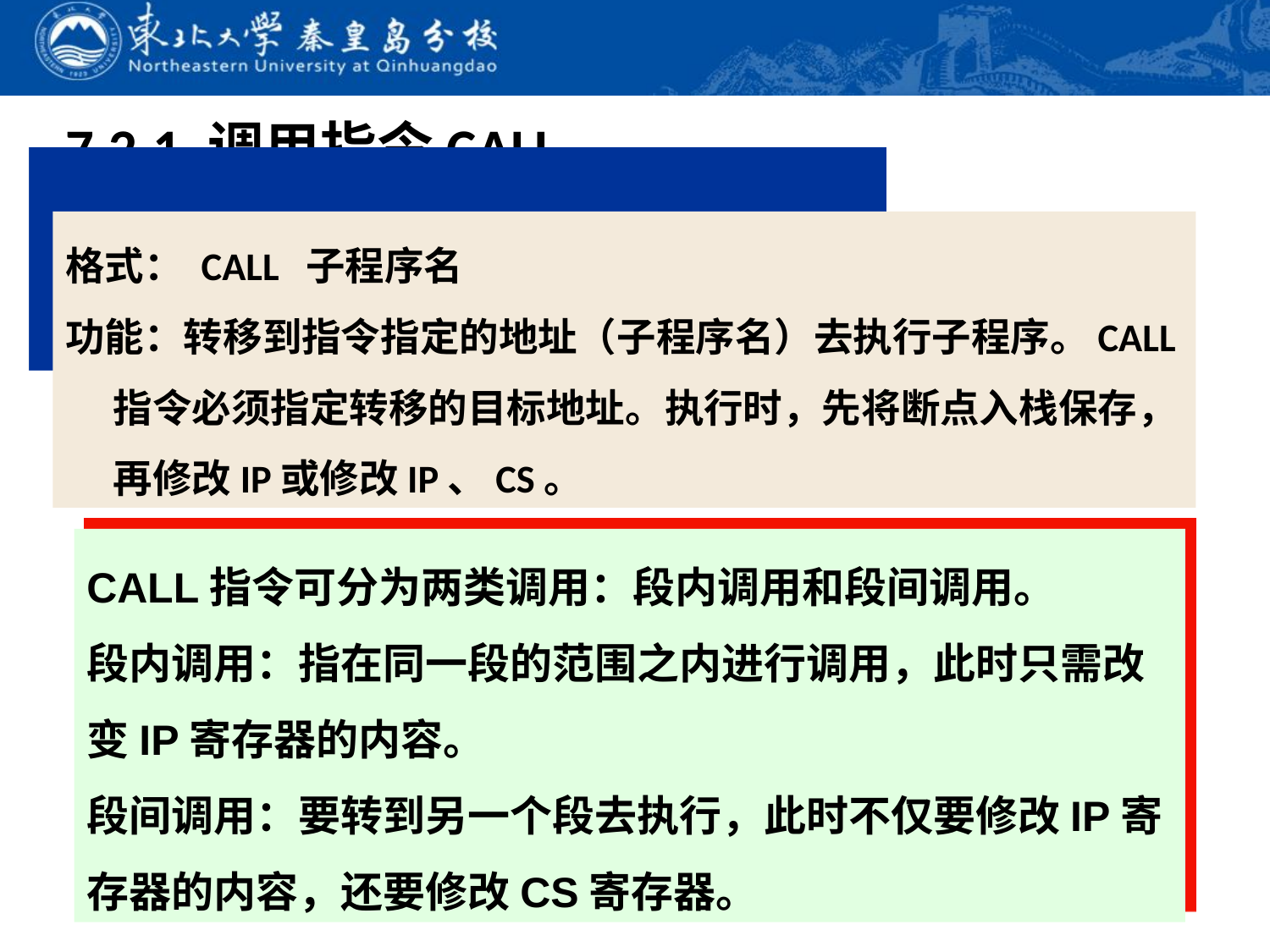

# 7.2.1 调用指令CALL
格式： CALL  子程序名
功能：转移到指令指定的地址（子程序名）去执行子程序。CALL指令必须指定转移的目标地址。执行时，先将断点入栈保存，再修改IP或修改IP、CS。
CALL指令可分为两类调用：段内调用和段间调用。
段内调用：指在同一段的范围之内进行调用，此时只需改变IP寄存器的内容。
段间调用：要转到另一个段去执行，此时不仅要修改IP寄存器的内容，还要修改CS寄存器。